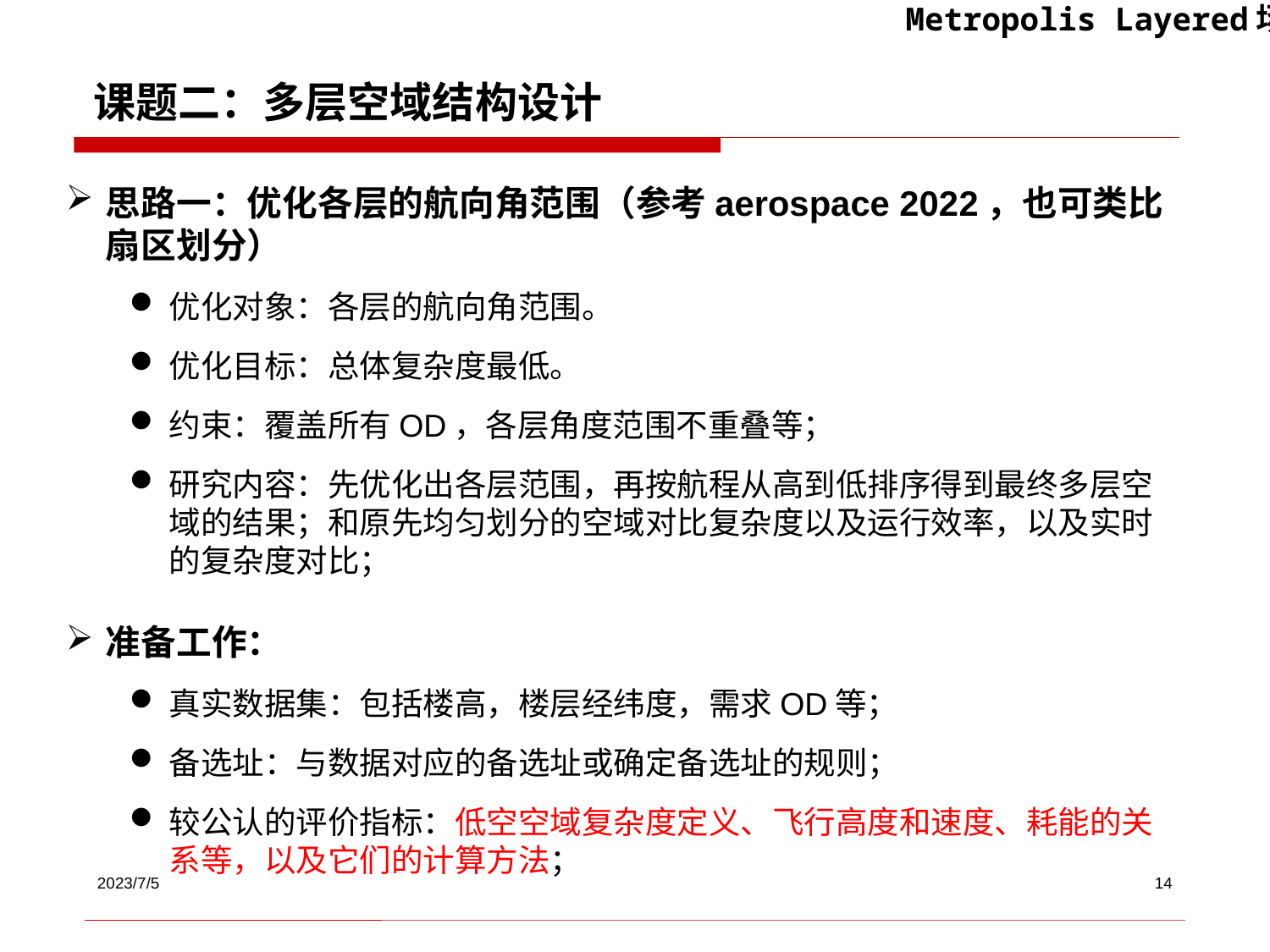

Metropolis Layered场景
课题二：多层空域结构设计
思路一：优化各层的航向角范围（参考aerospace 2022，也可类比扇区划分）
优化对象：各层的航向角范围。
优化目标：总体复杂度最低。
约束：覆盖所有OD，各层角度范围不重叠等；
研究内容：先优化出各层范围，再按航程从高到低排序得到最终多层空域的结果；和原先均匀划分的空域对比复杂度以及运行效率，以及实时的复杂度对比；
准备工作：
真实数据集：包括楼高，楼层经纬度，需求OD等；
备选址：与数据对应的备选址或确定备选址的规则；
较公认的评价指标：低空空域复杂度定义、飞行高度和速度、耗能的关系等，以及它们的计算方法；
2023/7/5
14